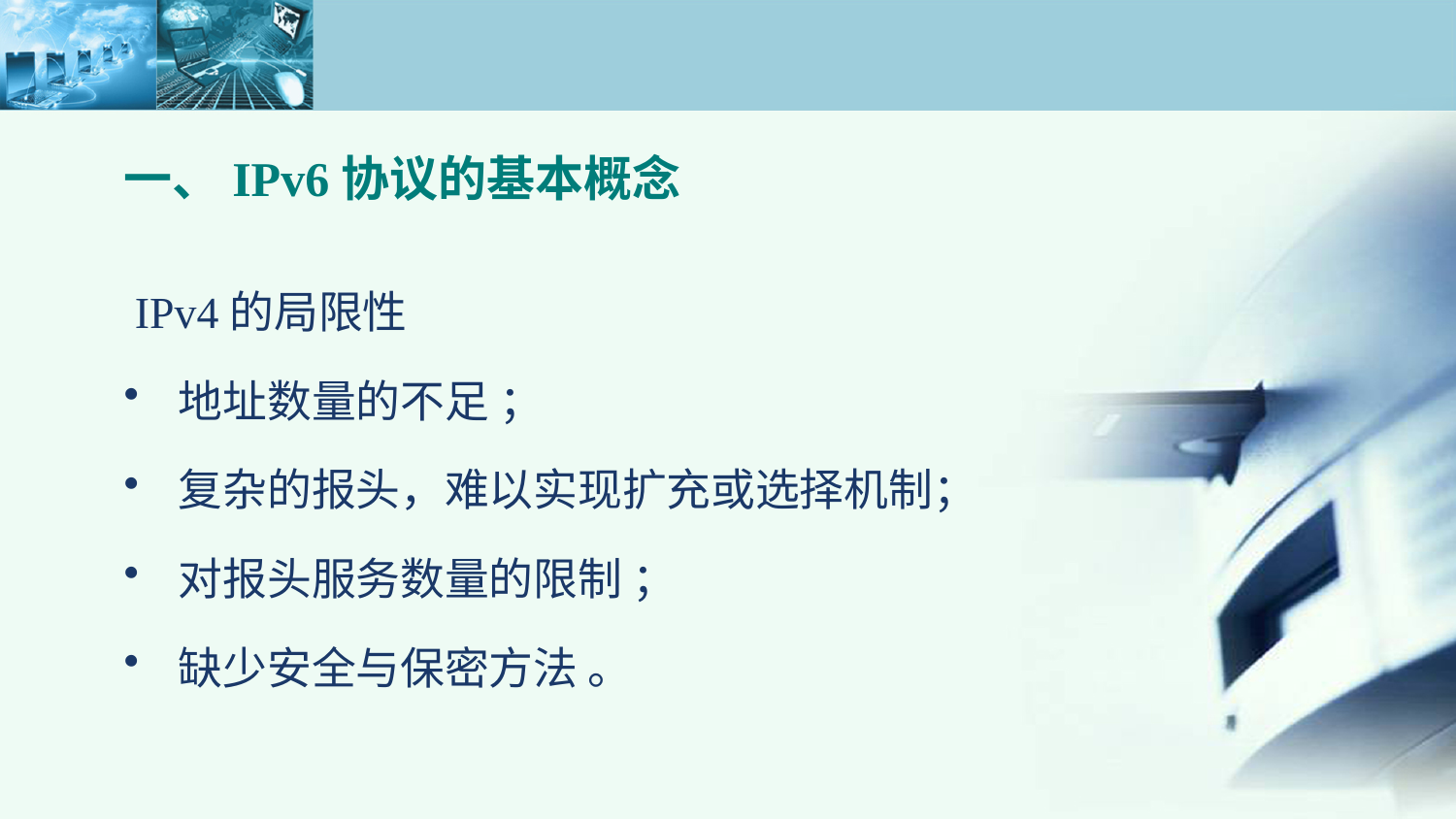

# 一、IPv6协议的基本概念
 IPv4的局限性
地址数量的不足 ；
复杂的报头，难以实现扩充或选择机制；
对报头服务数量的限制 ；
缺少安全与保密方法 。